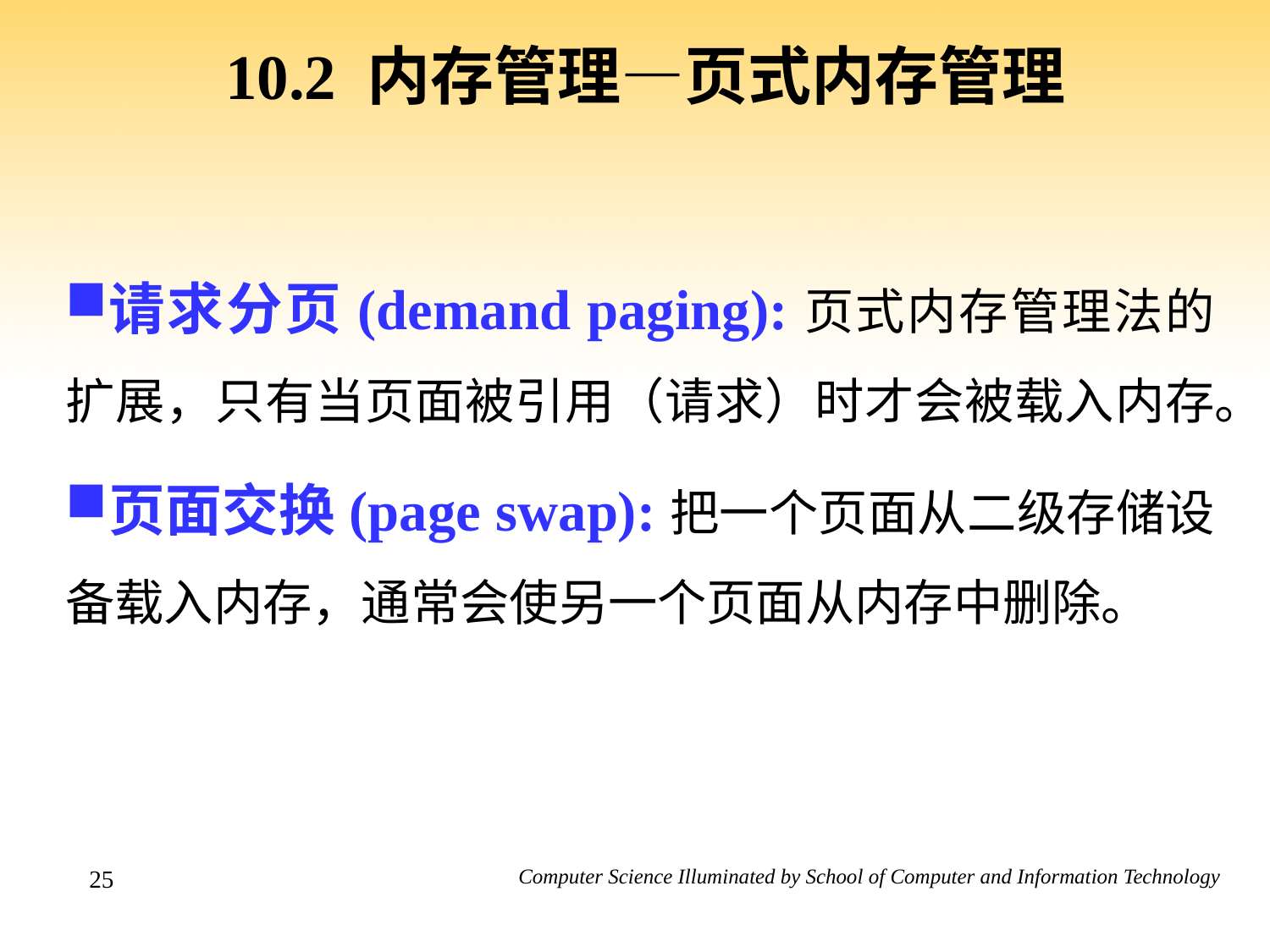

# 10.2 内存管理—页式内存管理
请求分页(demand paging):页式内存管理法的扩展，只有当页面被引用（请求）时才会被载入内存。
页面交换(page swap):把一个页面从二级存储设备载入内存，通常会使另一个页面从内存中删除。

25